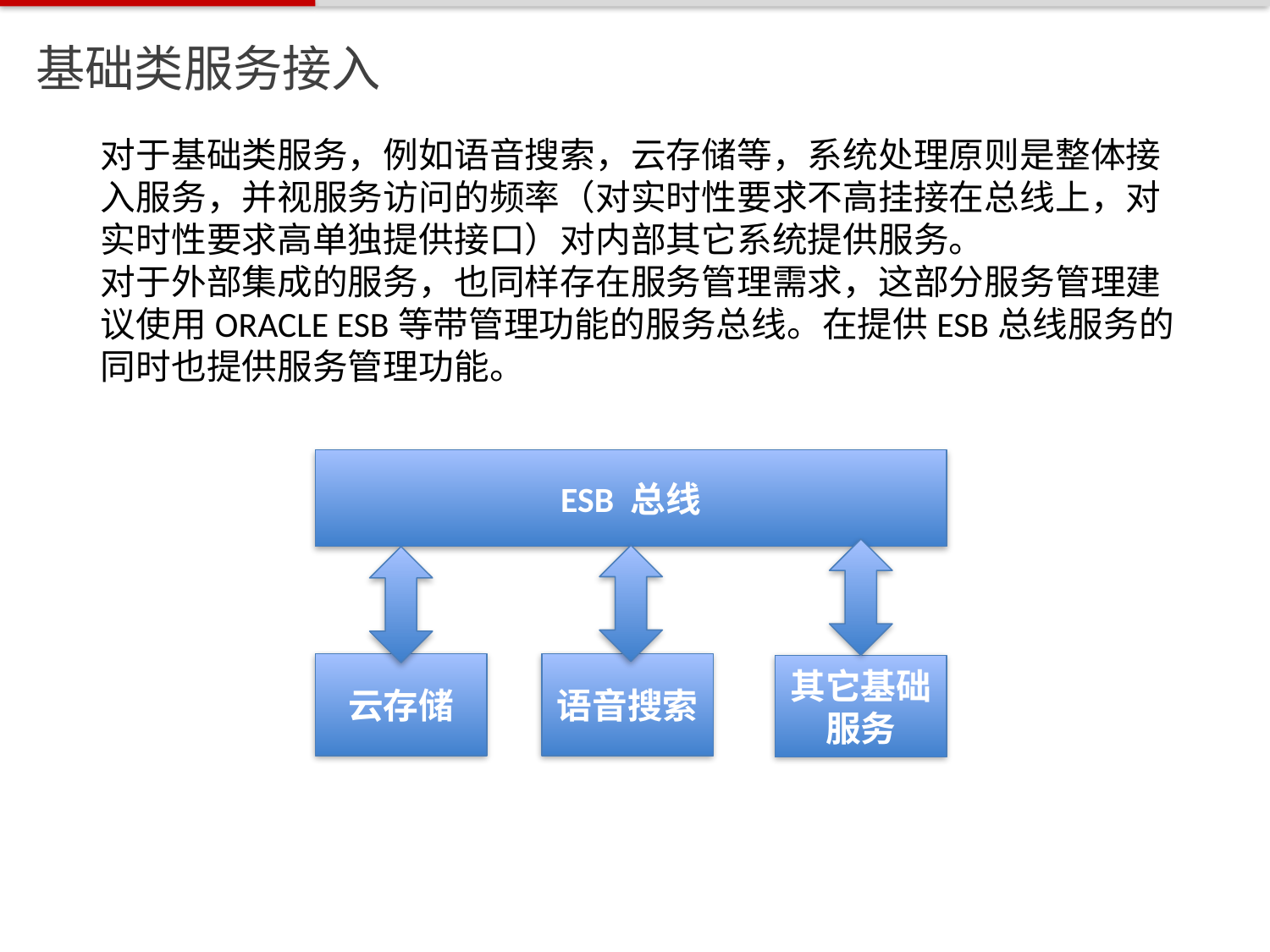

基础类服务接入
对于基础类服务，例如语音搜索，云存储等，系统处理原则是整体接入服务，并视服务访问的频率（对实时性要求不高挂接在总线上，对实时性要求高单独提供接口）对内部其它系统提供服务。
对于外部集成的服务，也同样存在服务管理需求，这部分服务管理建议使用ORACLE ESB等带管理功能的服务总线。在提供ESB总线服务的同时也提供服务管理功能。
ESB 总线

云存储
语音搜索
其它基础服务